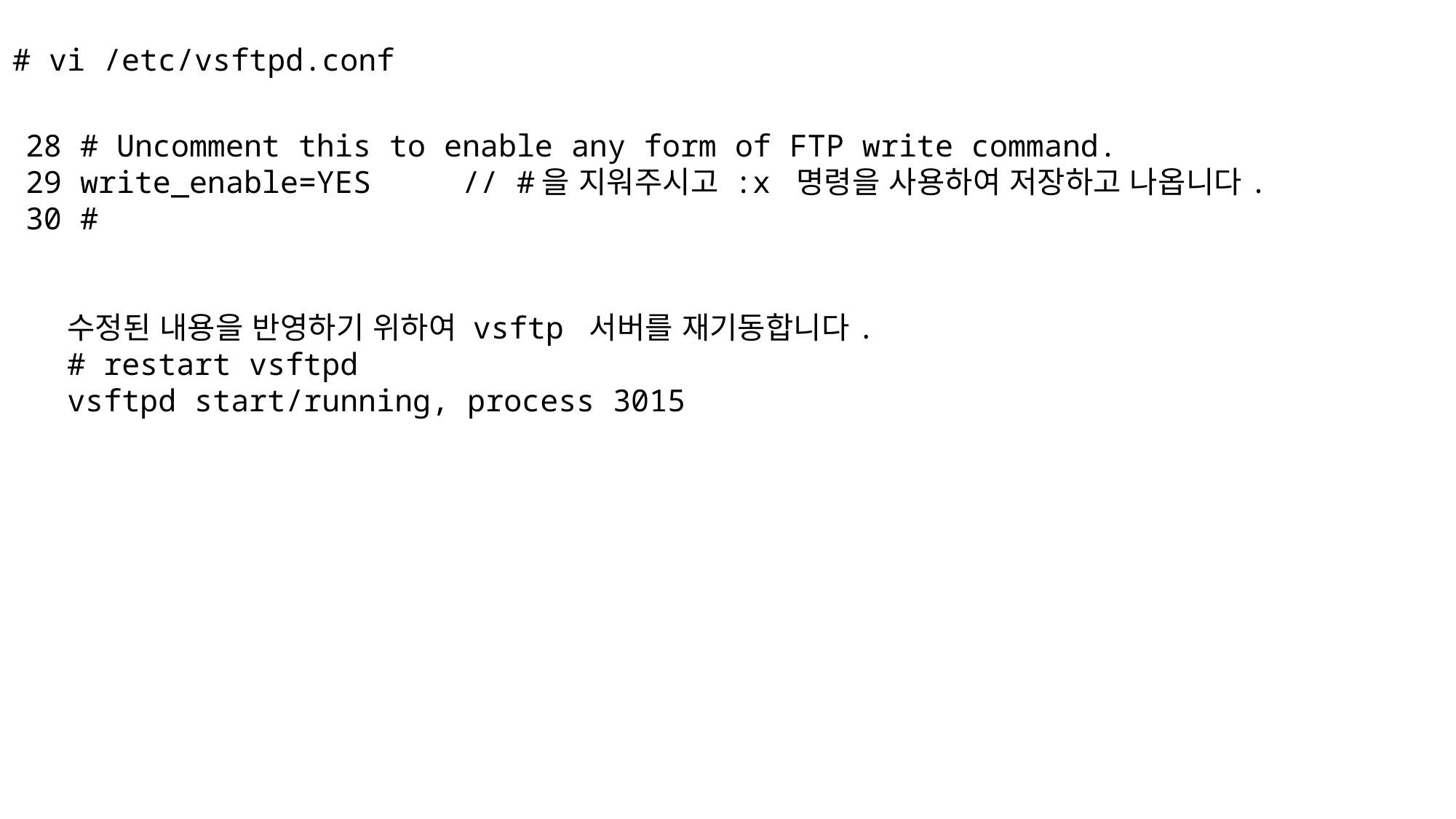

# vi /etc/vsftpd.conf
28 # Uncomment this to enable any form of FTP write command.
29 write_enable=YES	// #을 지워주시고 :x 명령을 사용하여 저장하고 나옵니다.
30 #
수정된 내용을 반영하기 위하여 vsftp 서버를 재기동합니다.
# restart vsftpd
vsftpd start/running, process 3015